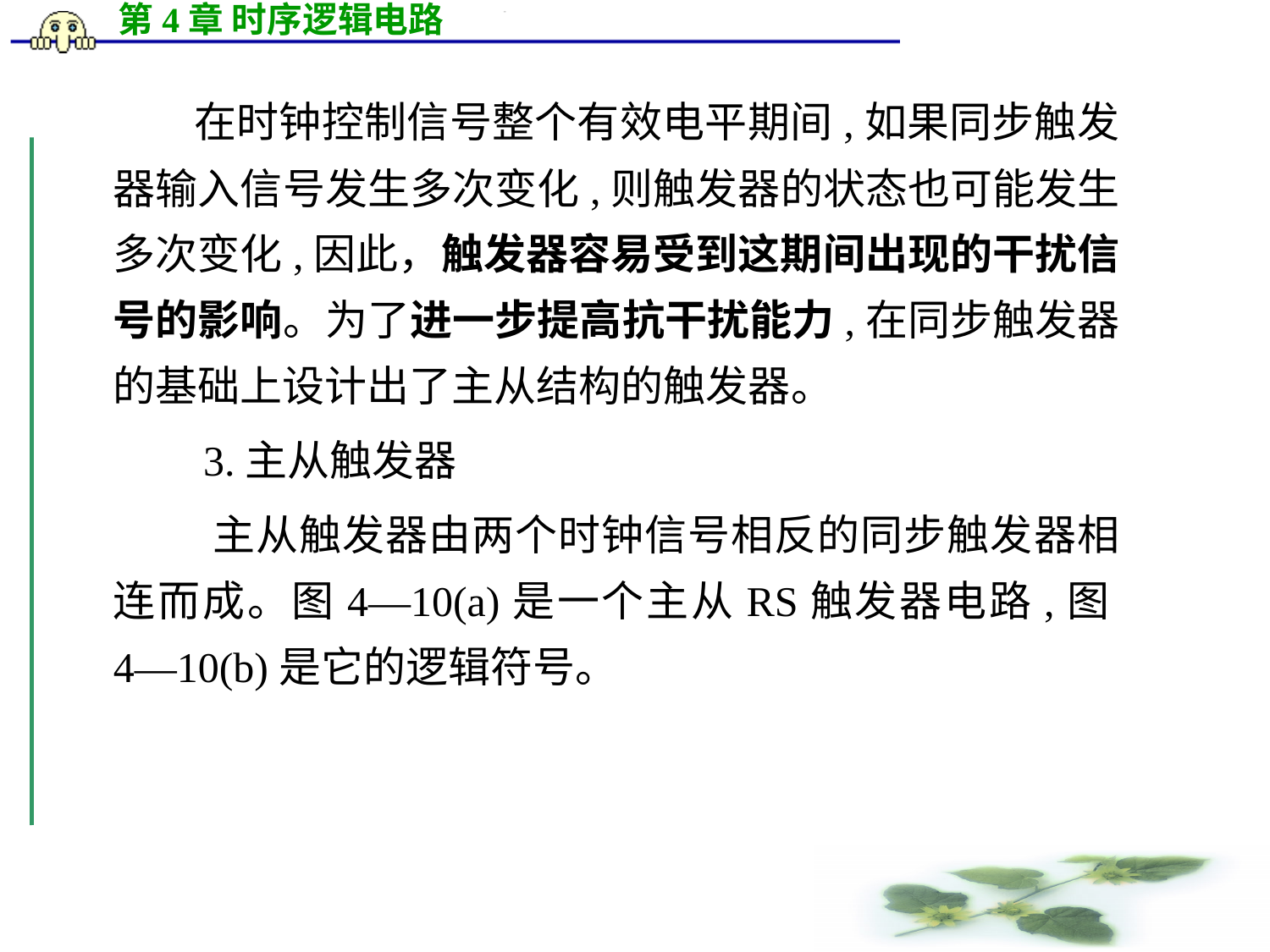

在时钟控制信号整个有效电平期间,如果同步触发器输入信号发生多次变化,则触发器的状态也可能发生多次变化,因此，触发器容易受到这期间出现的干扰信号的影响。为了进一步提高抗干扰能力,在同步触发器的基础上设计出了主从结构的触发器。
             3.主从触发器
             主从触发器由两个时钟信号相反的同步触发器相连而成。图4―10(a)是一个主从RS触发器电路,图4―10(b)是它的逻辑符号。